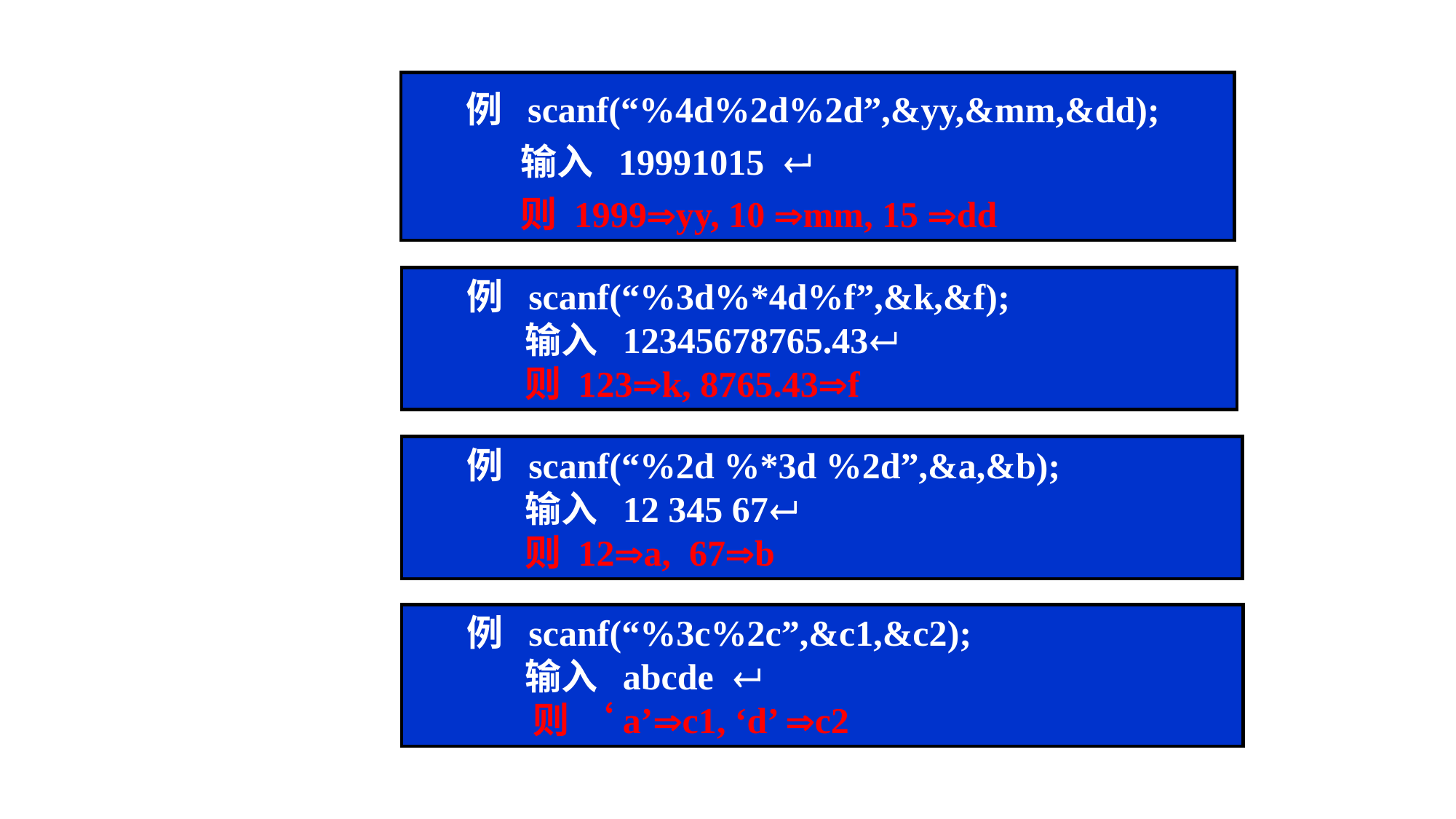

例  scanf(“%4d%2d%2d”,&yy,&mm,&dd);
输入  19991015  ↵
则 1999⇒yy, 10 ⇒mm, 15 ⇒dd
例  scanf(“%3d%*4d%f”,&k,&f);
      输入  12345678765.43↵
      则 123⇒k, 8765.43⇒f
例  scanf(“%2d %*3d %2d”,&a,&b);
      输入  12 345 67↵
      则 12⇒a,  67⇒b
例  scanf(“%3c%2c”,&c1,&c2);
      输入  abcde  ↵
       则 ‘a’⇒c1, ‘d’ ⇒c2